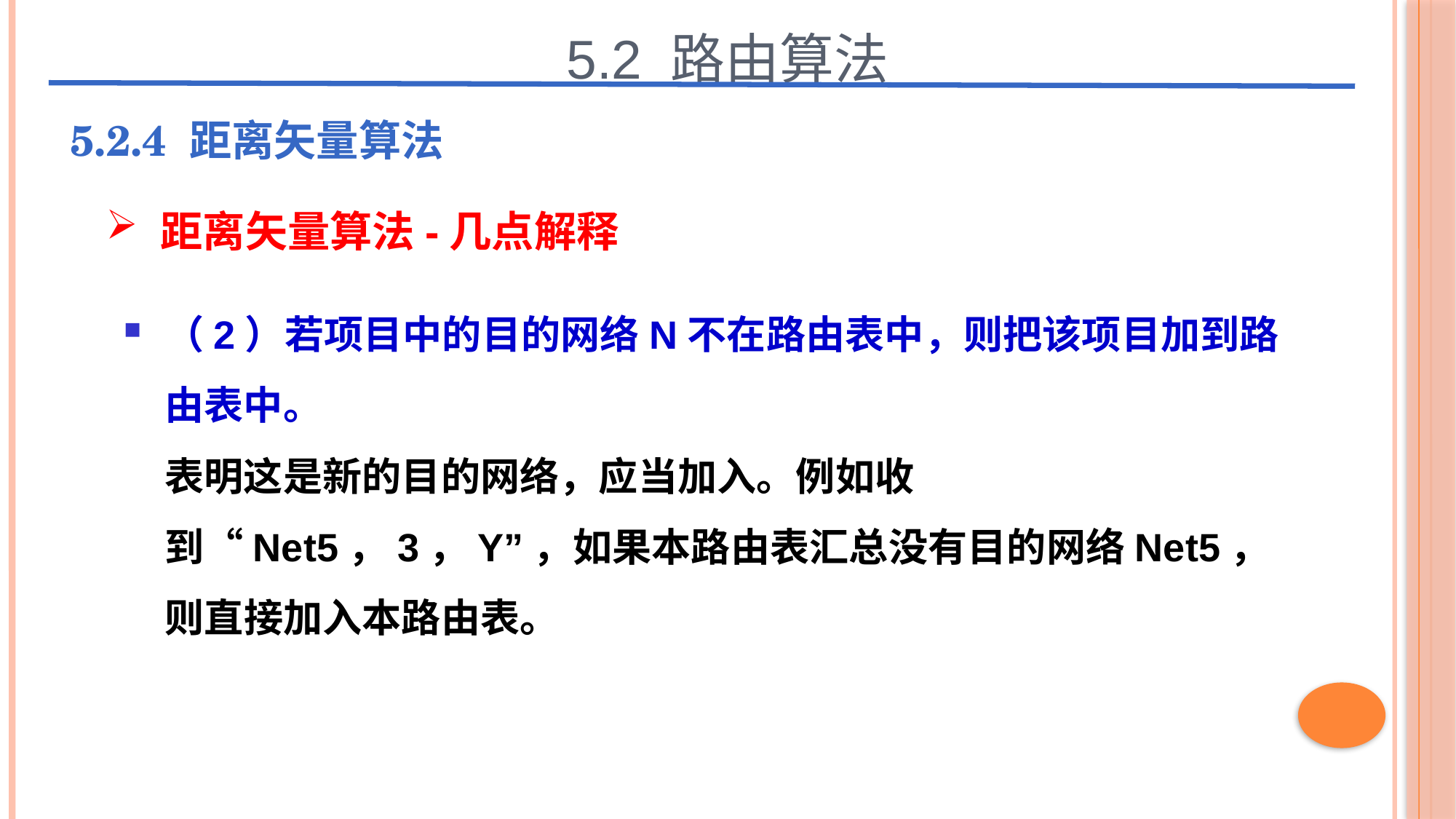

5.2 路由算法
5.2.4 距离矢量算法

距离矢量算法-几点解释
（2）若项目中的目的网络N不在路由表中，则把该项目加到路由表中。
表明这是新的目的网络，应当加入。例如收到“Net5，3，Y”，如果本路由表汇总没有目的网络Net5，则直接加入本路由表。